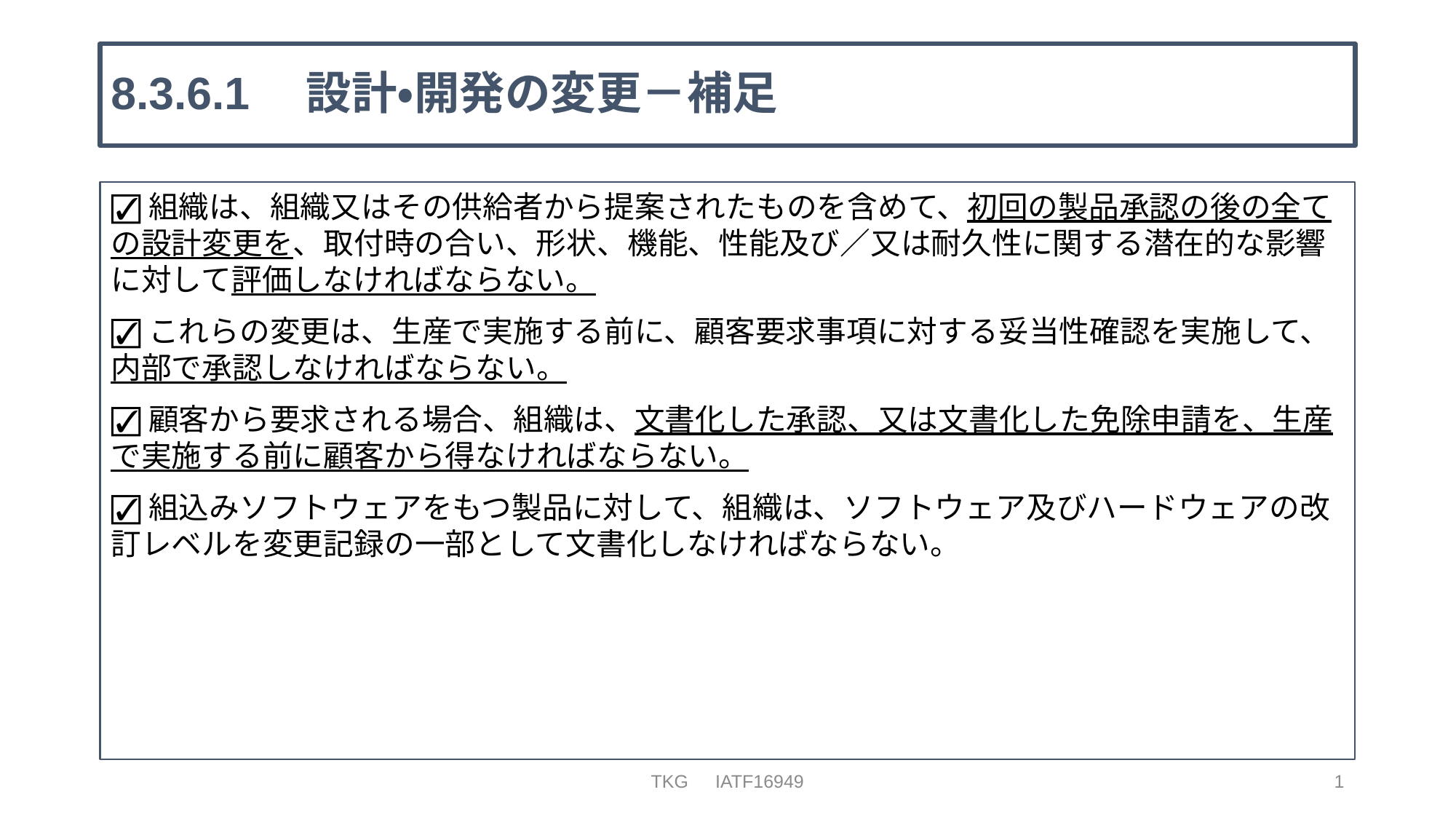

# 8.3.6.1　設計・開発の変更－補足
☑組織は、組織又はその供給者から提案されたものを含めて、初回の製品承認の後の全ての設計変更を、取付時の合い、形状、機能、性能及び／又は耐久性に関する潜在的な影響に対して評価しなければならない。
☑これらの変更は、生産で実施する前に、顧客要求事項に対する妥当性確認を実施して、内部で承認しなければならない。
☑顧客から要求される場合、組織は、文書化した承認、又は文書化した免除申請を、生産で実施する前に顧客から得なければならない。
☑組込みソフトウェアをもつ製品に対して、組織は、ソフトウェア及びハードウェアの改訂レベルを変更記録の一部として文書化しなければならない。

TKG　IATF16949
1